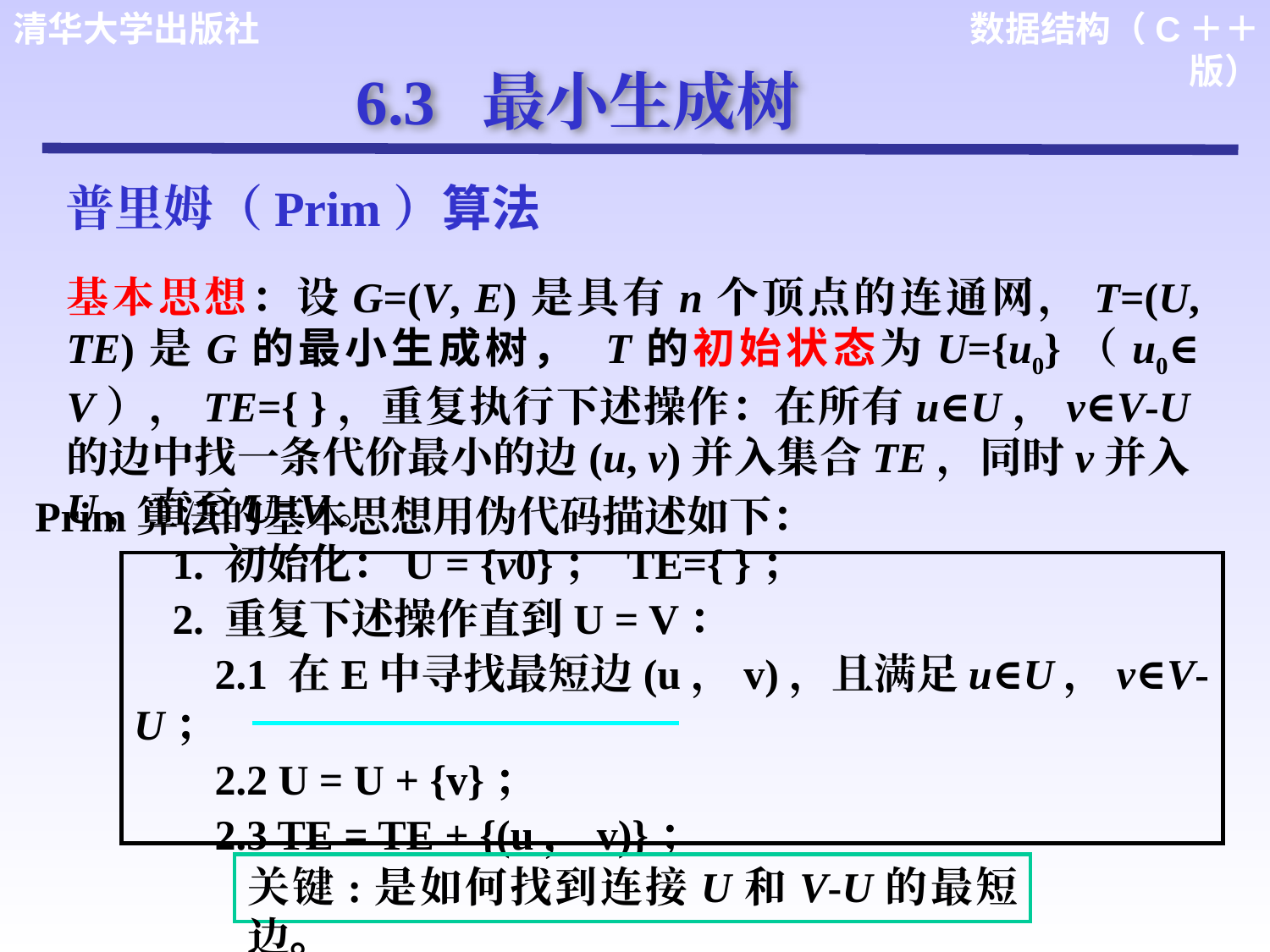

6.3  最小生成树
普里姆（Prim）算法

基本思想：设G=(V, E)是具有n个顶点的连通网，T=(U, TE)是G的最小生成树， T的初始状态为U={u0}（u0∈V），TE={ }，重复执行下述操作：在所有u∈U，v∈V-U的边中找一条代价最小的边(u, v)并入集合TE，同时v并入U，直至U=V。
Prim算法的基本思想用伪代码描述如下：
1. 初始化：U = {v0}； TE={ }；
2. 重复下述操作直到U = V：
    2.1 在E中寻找最短边(u，v)，且满足u∈U，v∈V-U；
    2.2 U = U + {v}；
    2.3 TE = TE + {(u，v)}；
关键:是如何找到连接U和V-U的最短边。